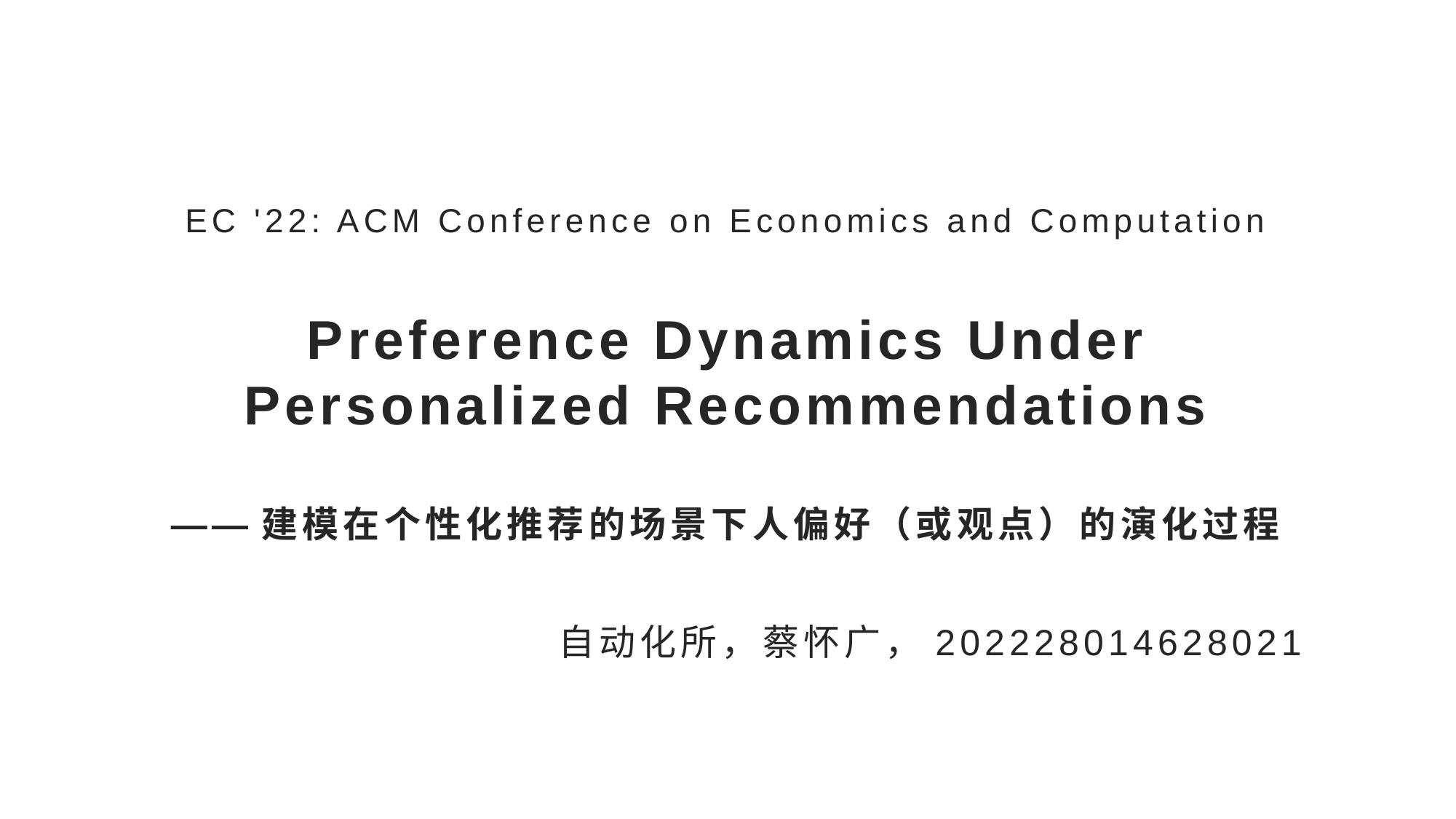

# EC '22: ACM Conference on Economics and Computation Preference Dynamics Under Personalized Recommendations ——建模在个性化推荐的场景下人偏好（或观点）的演化过程
自动化所，蔡怀广，202228014628021